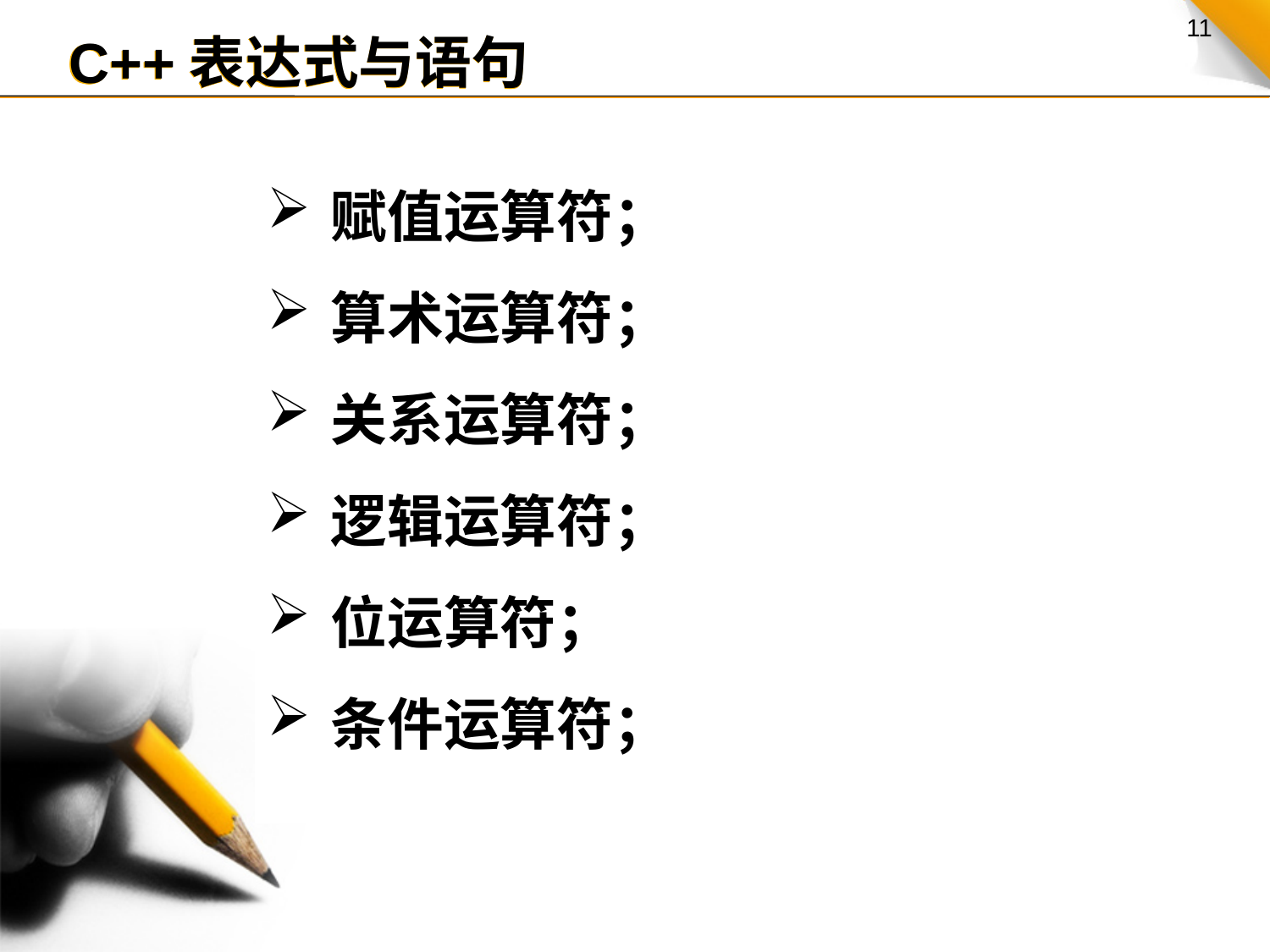

C++表达式与语句
赋值运算符；
算术运算符；
关系运算符；
逻辑运算符；
位运算符；
条件运算符；